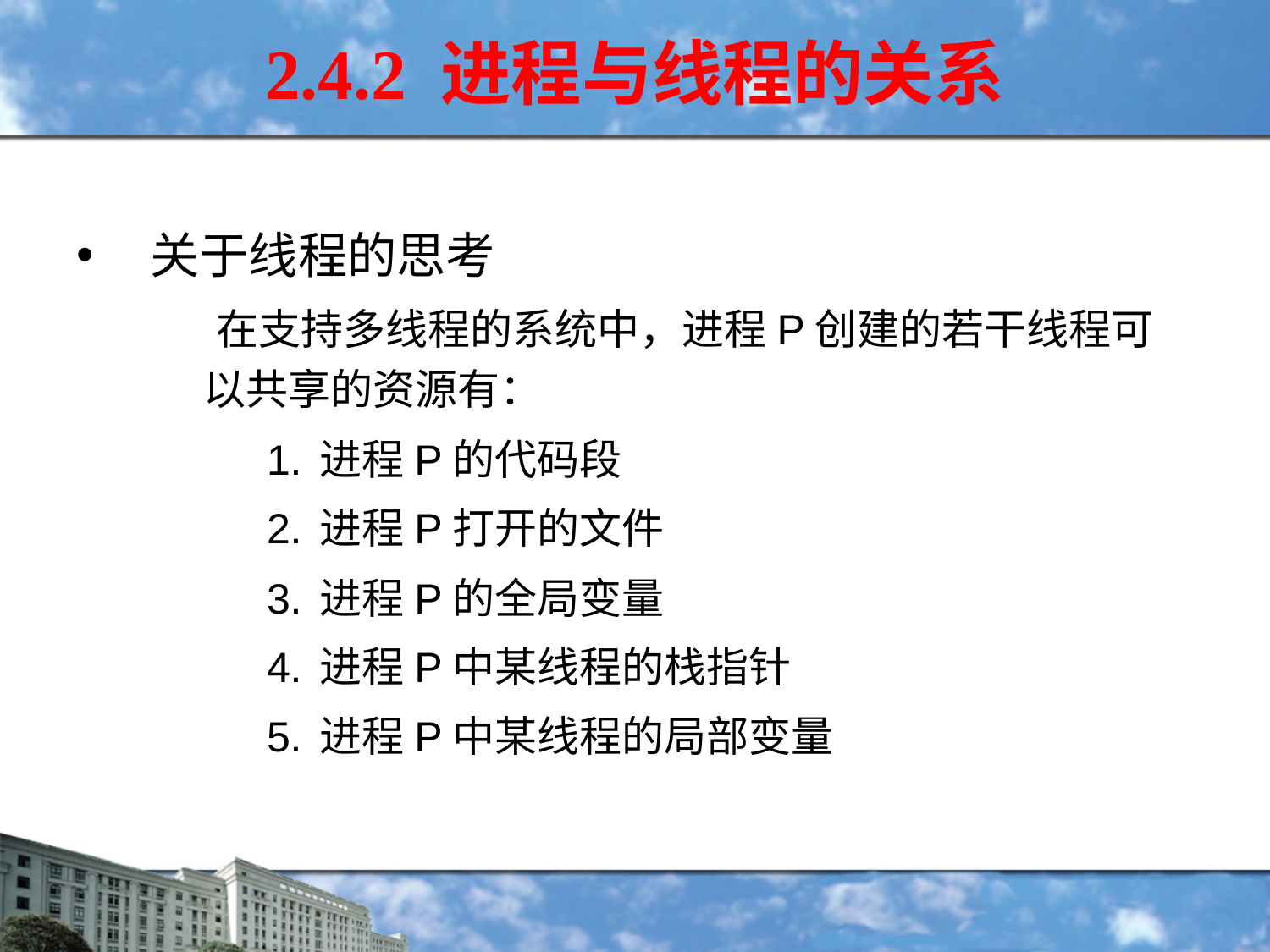

2.4.2 进程与线程的关系
关于线程的思考
       在支持多线程的系统中，进程P创建的若干线程可以共享的资源有：
进程P的代码段
进程P打开的文件
进程P的全局变量
进程P中某线程的栈指针
进程P中某线程的局部变量